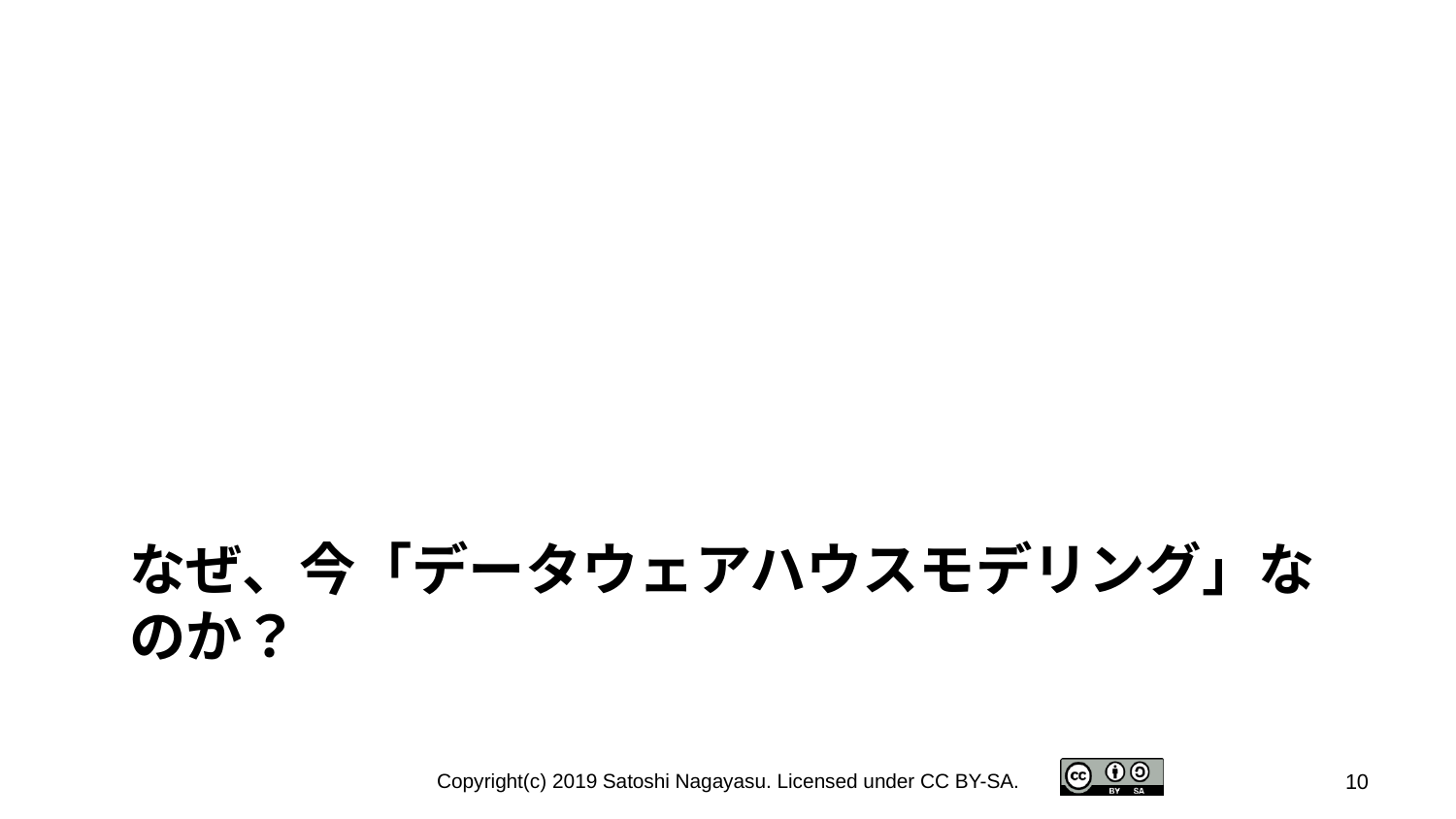

# なぜ、今「データウェアハウスモデリング」なのか？
Copyright(c) 2019 Satoshi Nagayasu. Licensed under CC BY-SA.
10